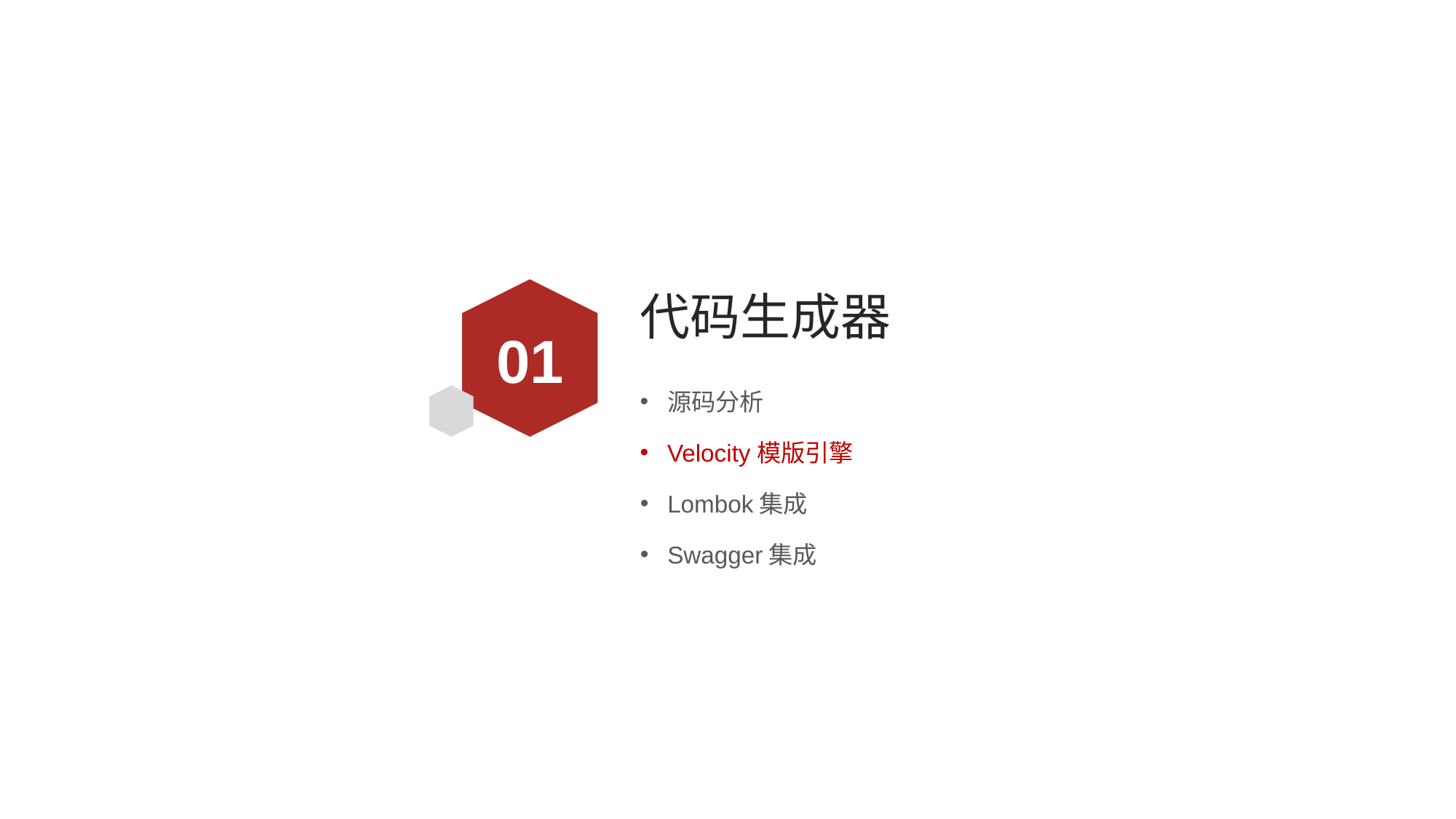

# 代码生成器
01
源码分析
Velocity模版引擎
Lombok集成
Swagger集成